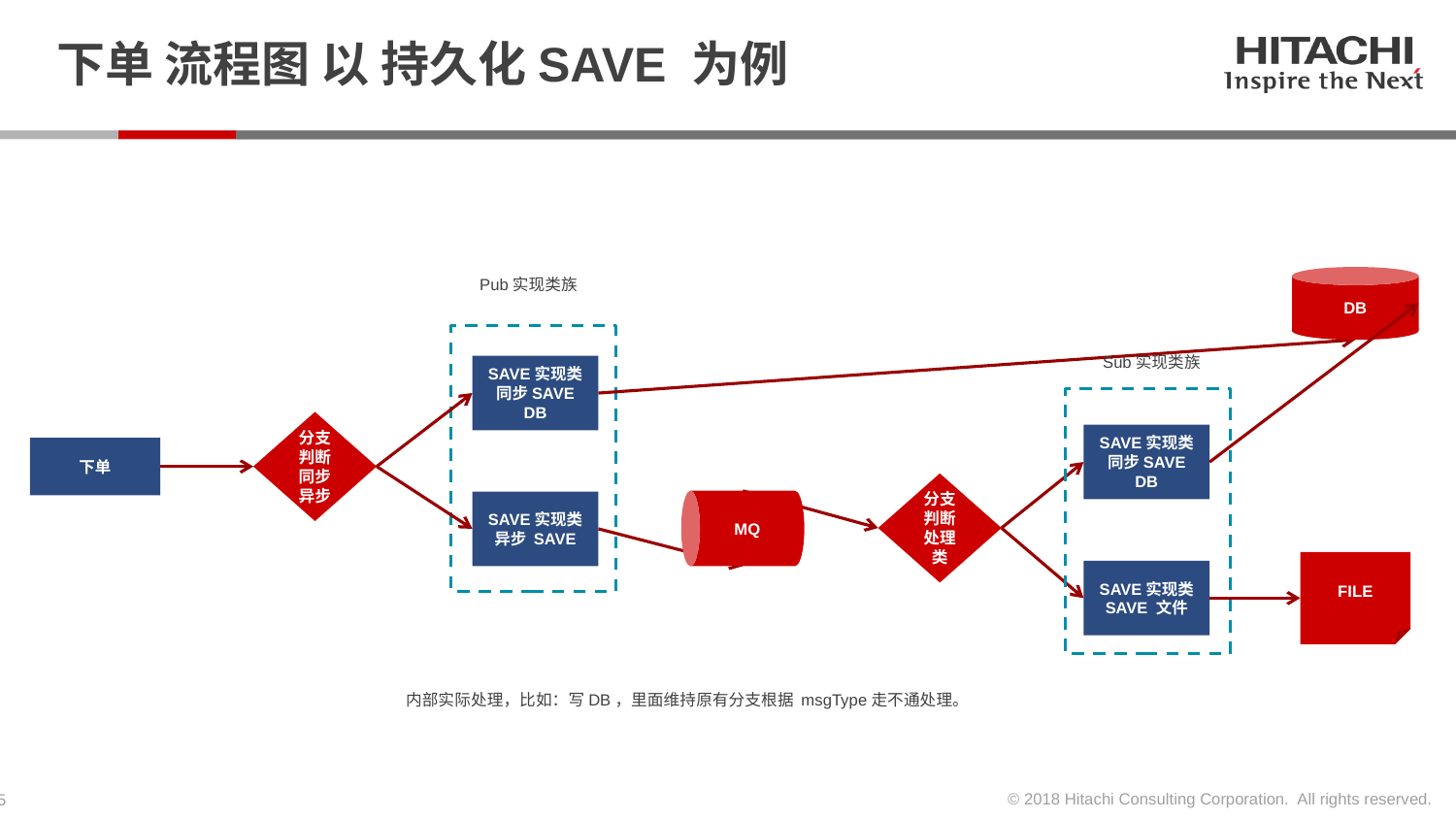

# 下单 流程图 以 持久化SAVE 为例
Pub实现类族
DB

Sub实现类族
SAVE实现类
同步SAVE DB

分支判断同步异步
SAVE实现类
同步SAVE DB
下单
MQ
分支判断处理类
SAVE实现类
异步 SAVE
FILE
SAVE实现类
SAVE 文件
内部实际处理，比如：写DB，里面维持原有分支根据 msgType走不通处理。